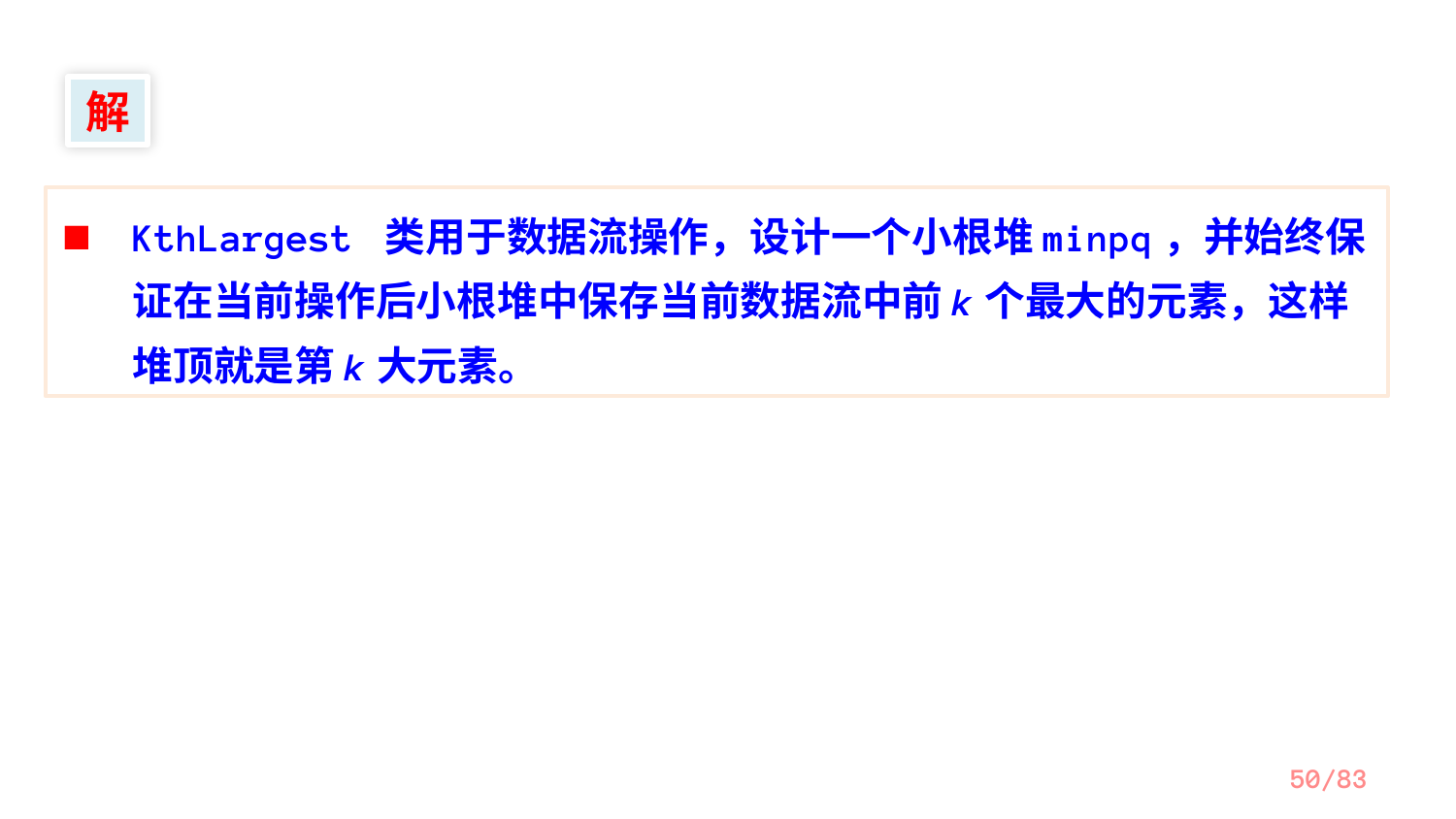

解
KthLargest 类用于数据流操作，设计一个小根堆minpq，并始终保证在当前操作后小根堆中保存当前数据流中前k个最大的元素，这样堆顶就是第k大元素。
50/83